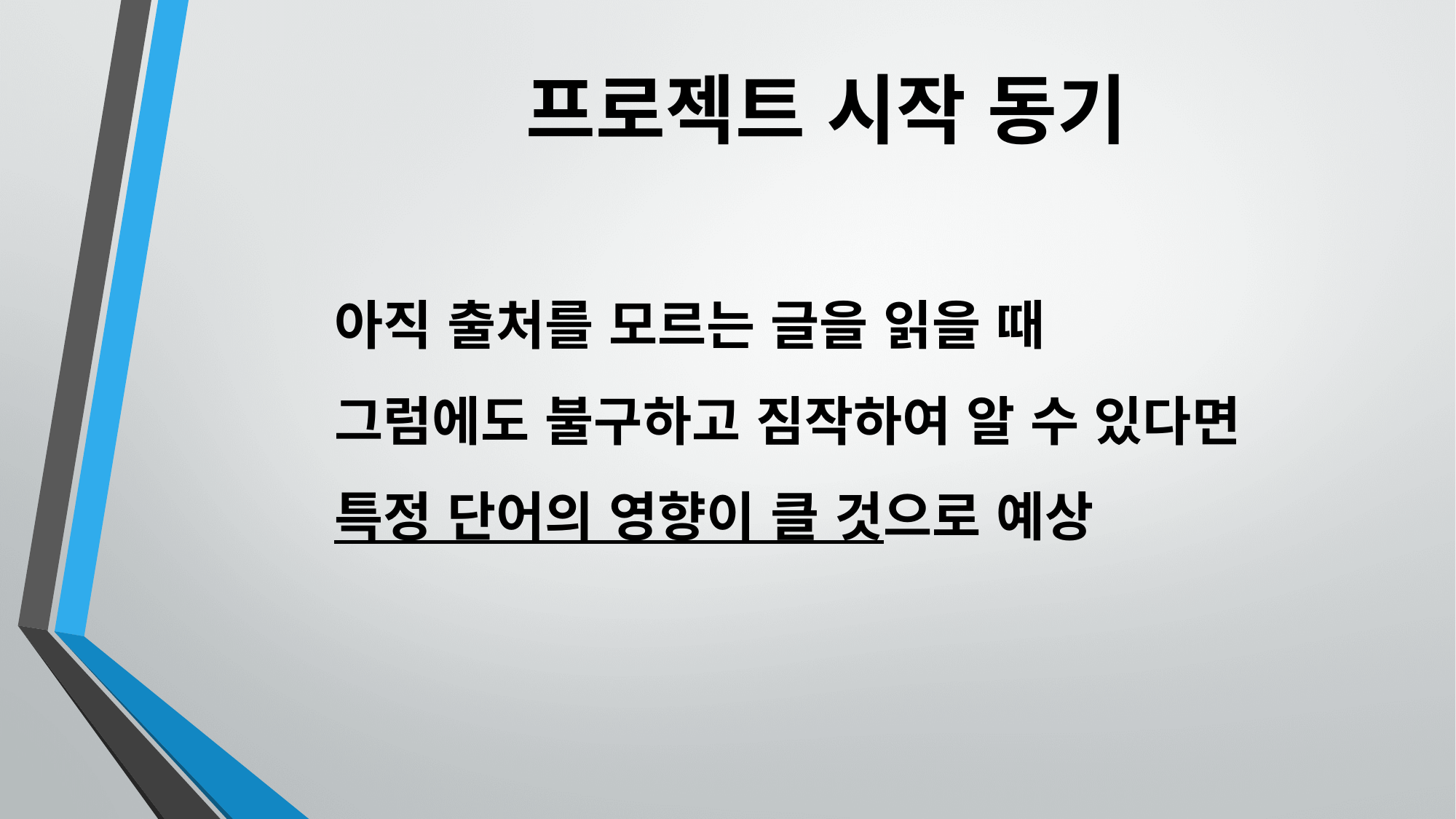

# 프로젝트 시작 동기
아직 출처를 모르는 글을 읽을 때
그럼에도 불구하고 짐작하여 알 수 있다면
특정 단어의 영향이 클 것으로 예상